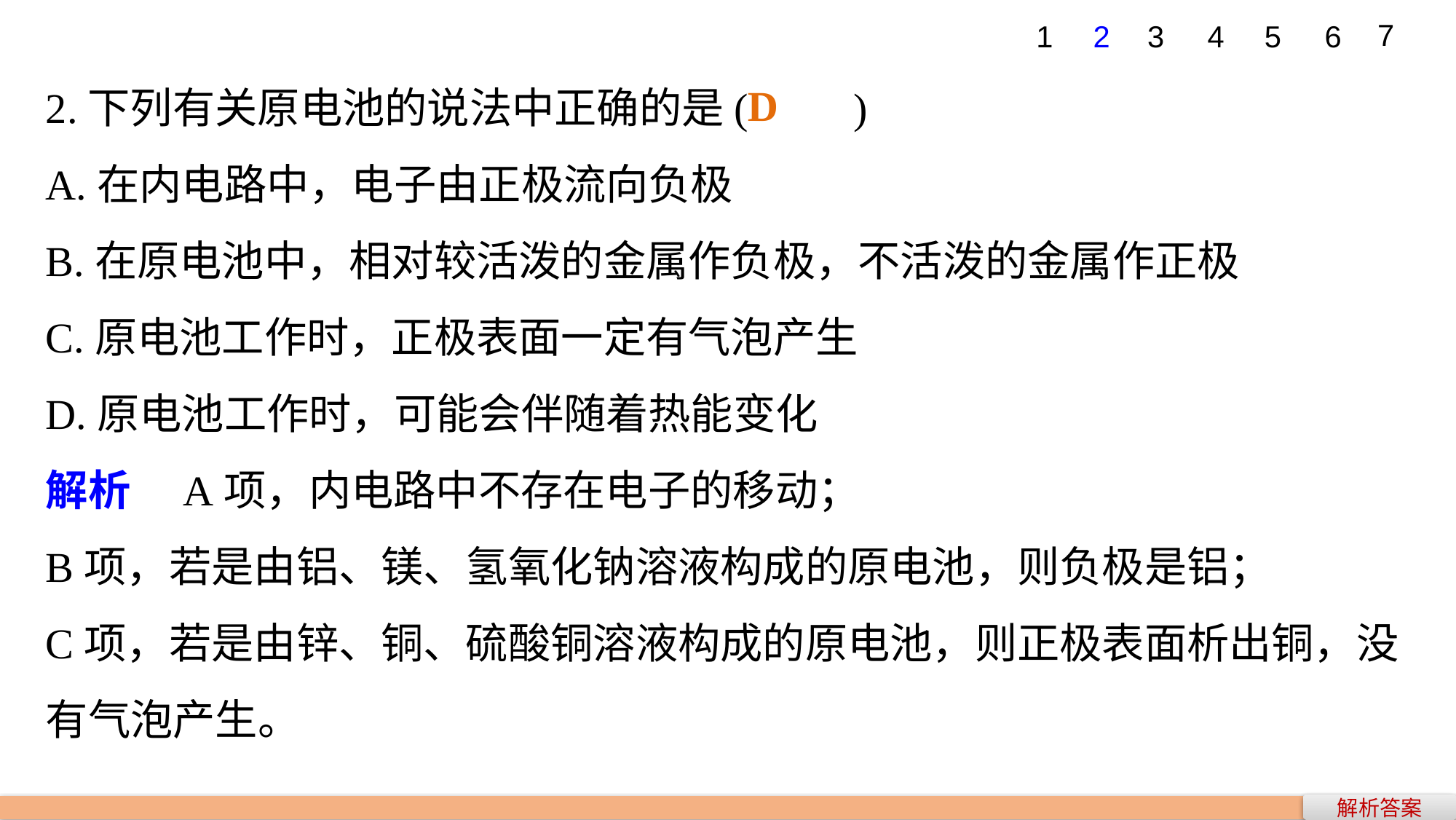

7
1
2
3
4
5
6
2.下列有关原电池的说法中正确的是(　　)
A.在内电路中，电子由正极流向负极
B.在原电池中，相对较活泼的金属作负极，不活泼的金属作正极
C.原电池工作时，正极表面一定有气泡产生
D.原电池工作时，可能会伴随着热能变化
解析　A项，内电路中不存在电子的移动；
B项，若是由铝、镁、氢氧化钠溶液构成的原电池，则负极是铝；
C项，若是由锌、铜、硫酸铜溶液构成的原电池，则正极表面析出铜，没有气泡产生。
D
解析答案